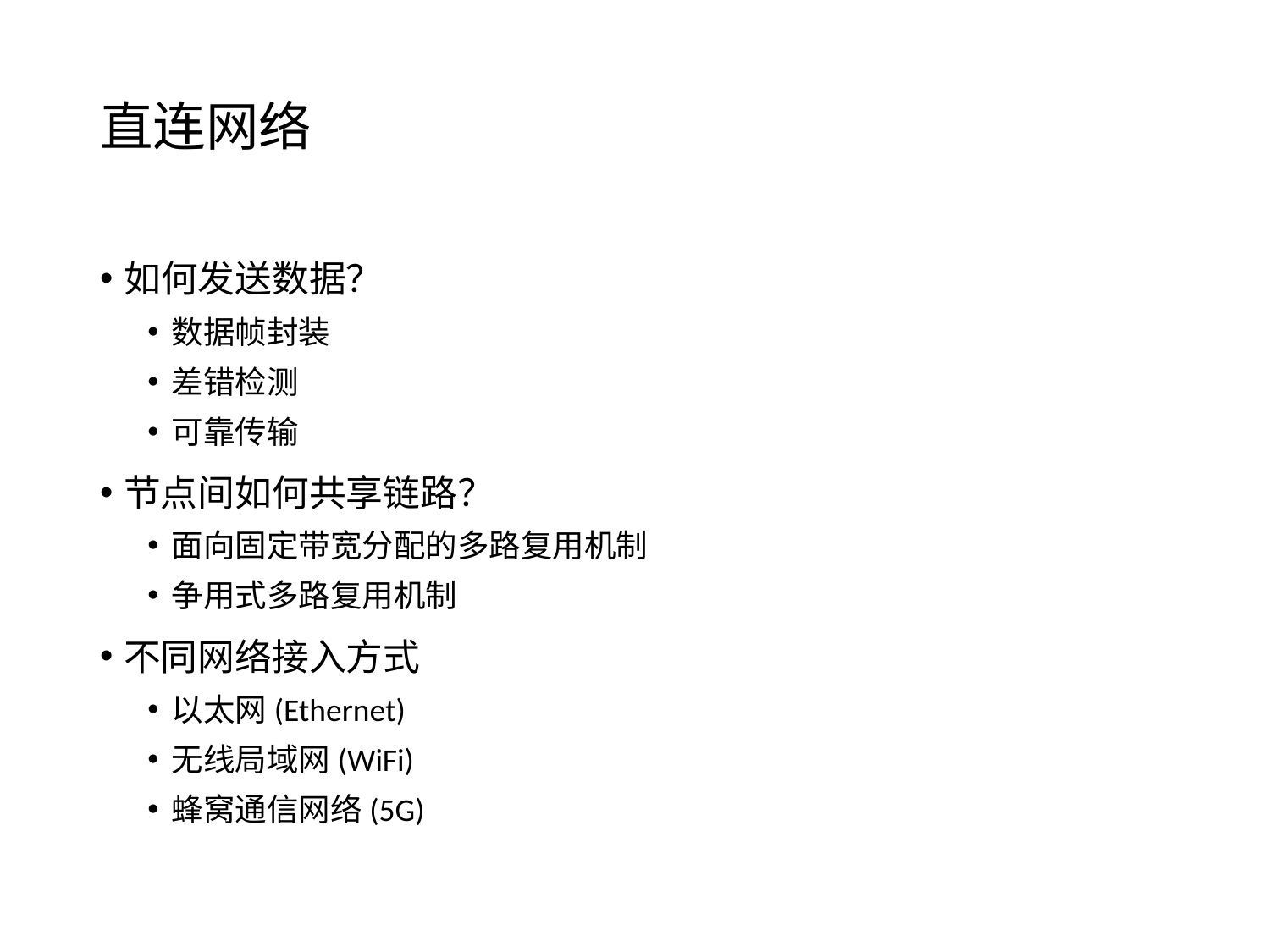

# 直连网络
如何发送数据？
数据帧封装
差错检测
可靠传输
节点间如何共享链路？
面向固定带宽分配的多路复用机制
争用式多路复用机制
不同网络接入方式
以太网(Ethernet)
无线局域网(WiFi)
蜂窝通信网络(5G)

16